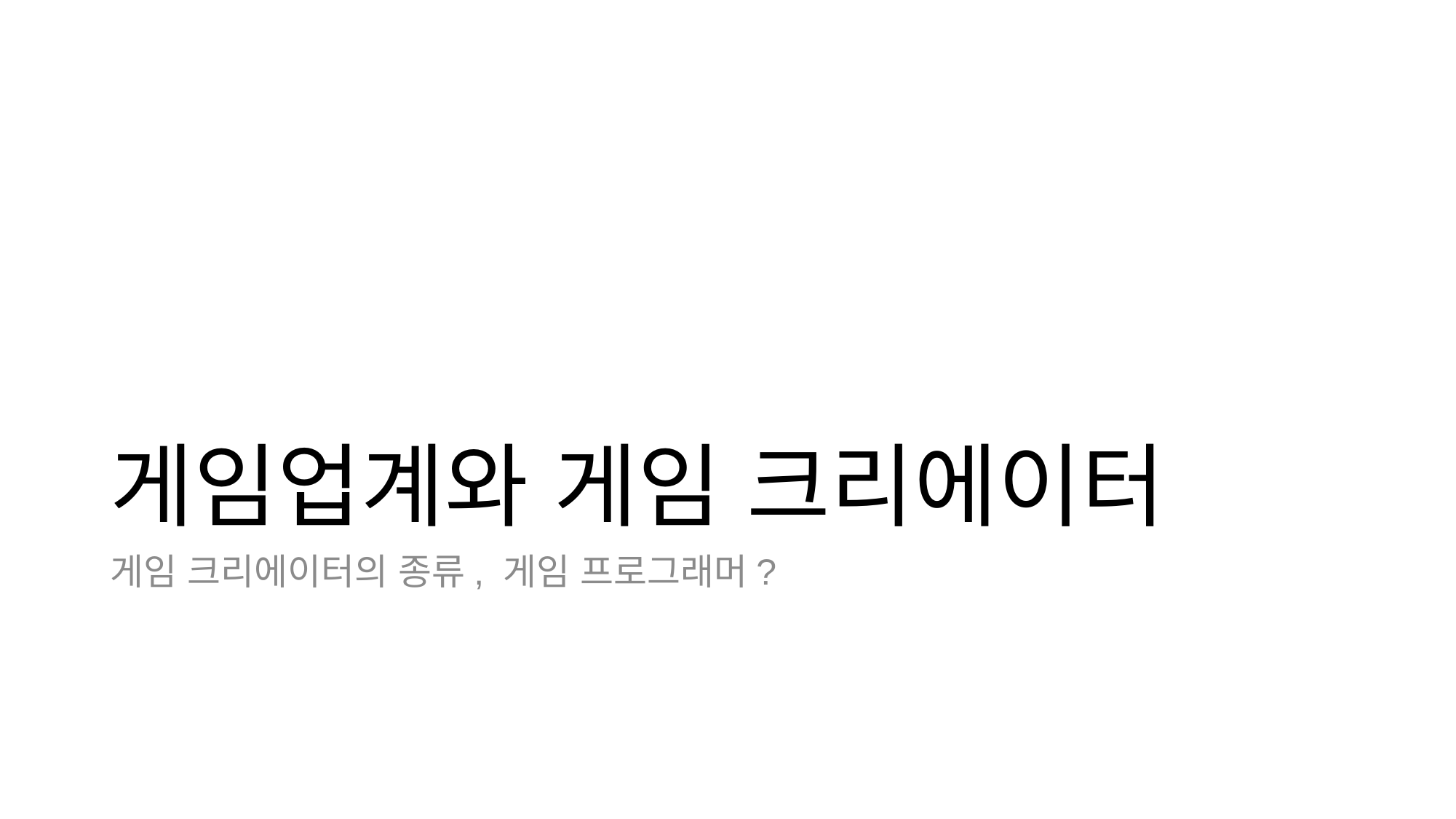

# 게임업계와 게임 크리에이터
게임 크리에이터의 종류, 게임 프로그래머?